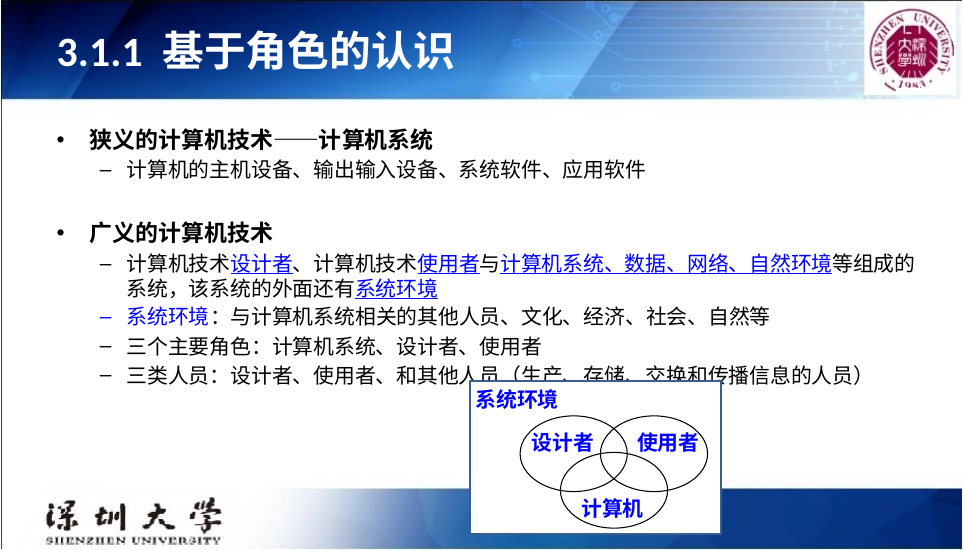

# 3.1.1 基于角色的认识
狭义的计算机技术——计算机系统
计算机的主机设备、输出输入设备、系统软件、应用软件

广义的计算机技术
计算机技术设计者、计算机技术使用者与计算机系统、数据、网络、自然环境等组成的系统，该系统的外面还有系统环境
系统环境：与计算机系统相关的其他人员、文化、经济、社会、自然等
三个主要角色：计算机系统、设计者、使用者
三类人员：设计者、使用者、和其他人员（生产、存储、交换和传播信息的人员）
系统环境

设计者
使用者

计算机
5